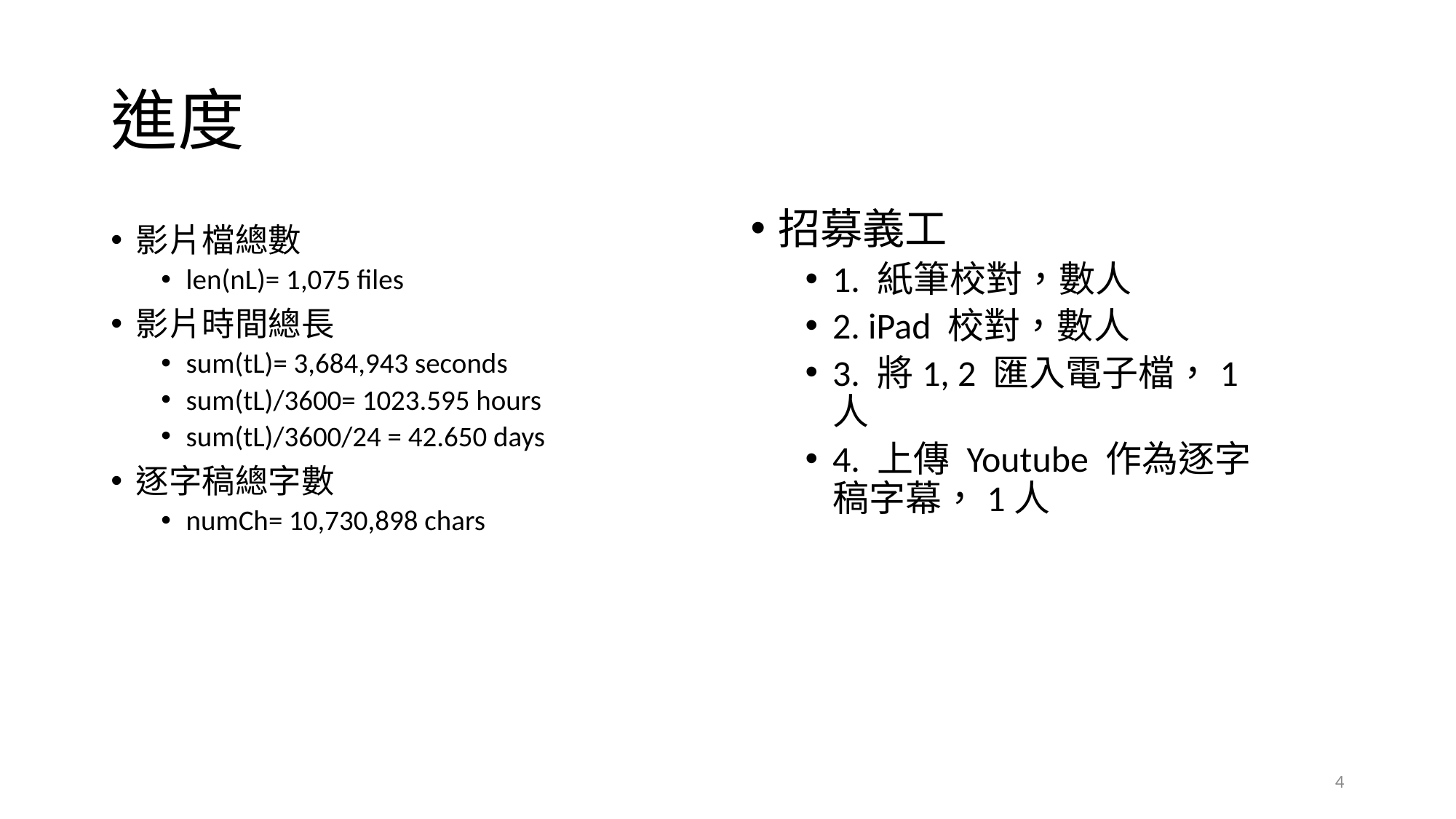

# 進度
招募義工
1. 紙筆校對，數人
2. iPad 校對，數人
3. 將1, 2 匯入電子檔，1人
4. 上傳 Youtube 作為逐字稿字幕，1人

影片檔總數
len(nL)= 1,075 files
影片時間總長
sum(tL)= 3,684,943 seconds
sum(tL)/3600= 1023.595 hours
sum(tL)/3600/24 = 42.650 days
逐字稿總字數
numCh= 10,730,898 chars
4